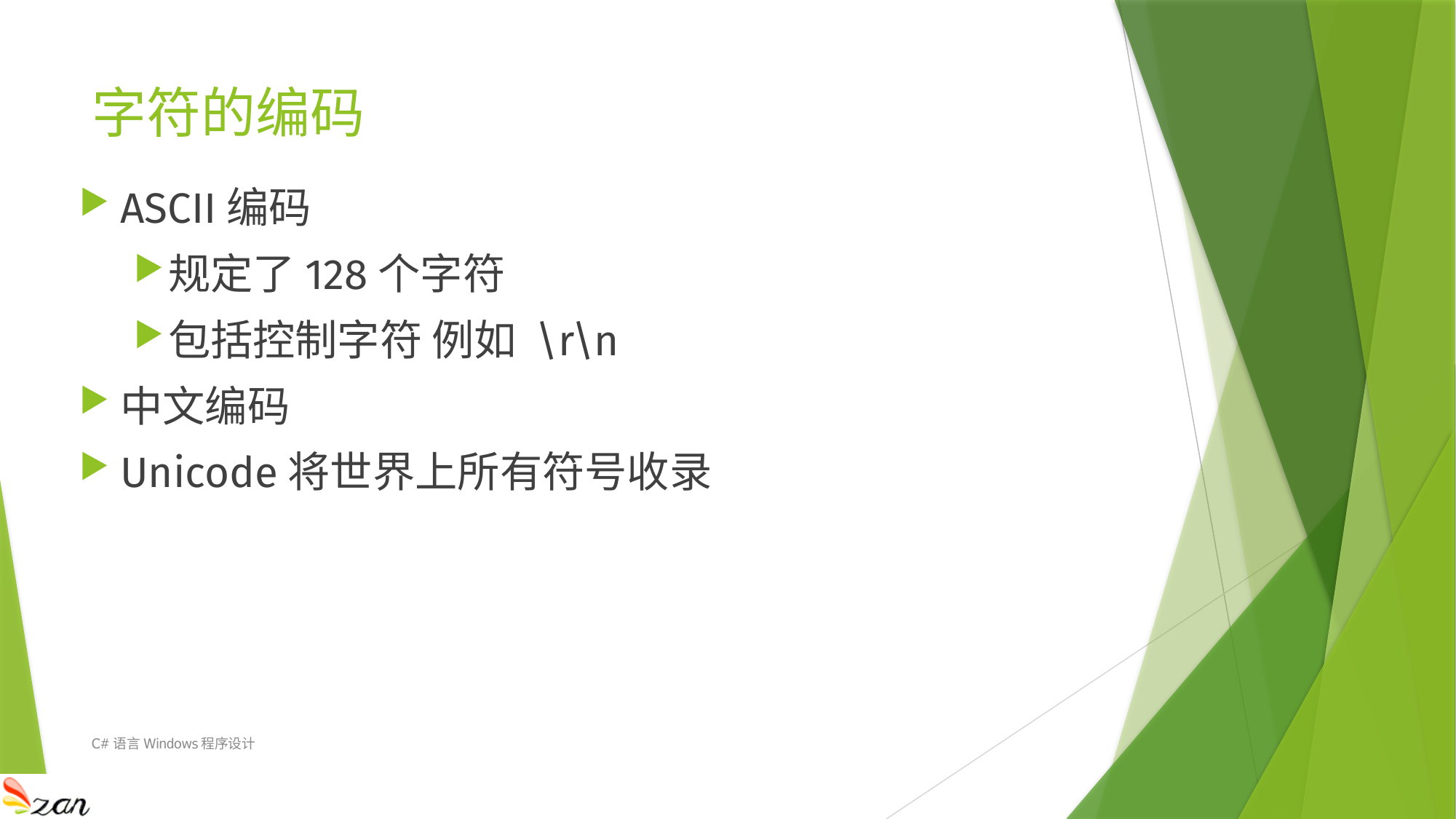

# 字符的编码
ASCII编码
规定了128个字符
包括控制字符 例如 \r\n
中文编码
Unicode将世界上所有符号收录
C#语言Windows程序设计